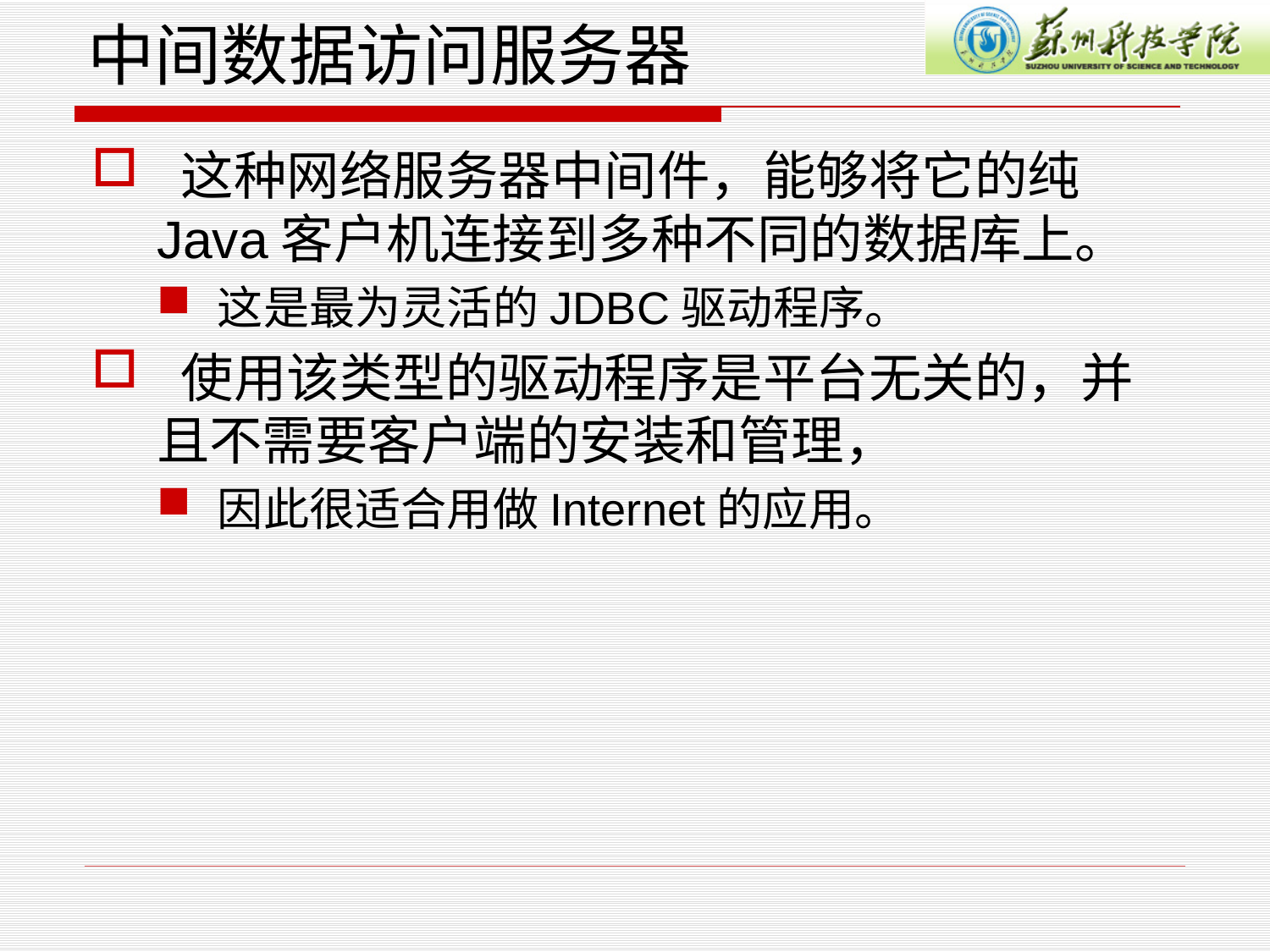

# 中间数据访问服务器
 这种网络服务器中间件，能够将它的纯Java客户机连接到多种不同的数据库上。
这是最为灵活的JDBC驱动程序。
 使用该类型的驱动程序是平台无关的，并且不需要客户端的安装和管理，
因此很适合用做Internet的应用。